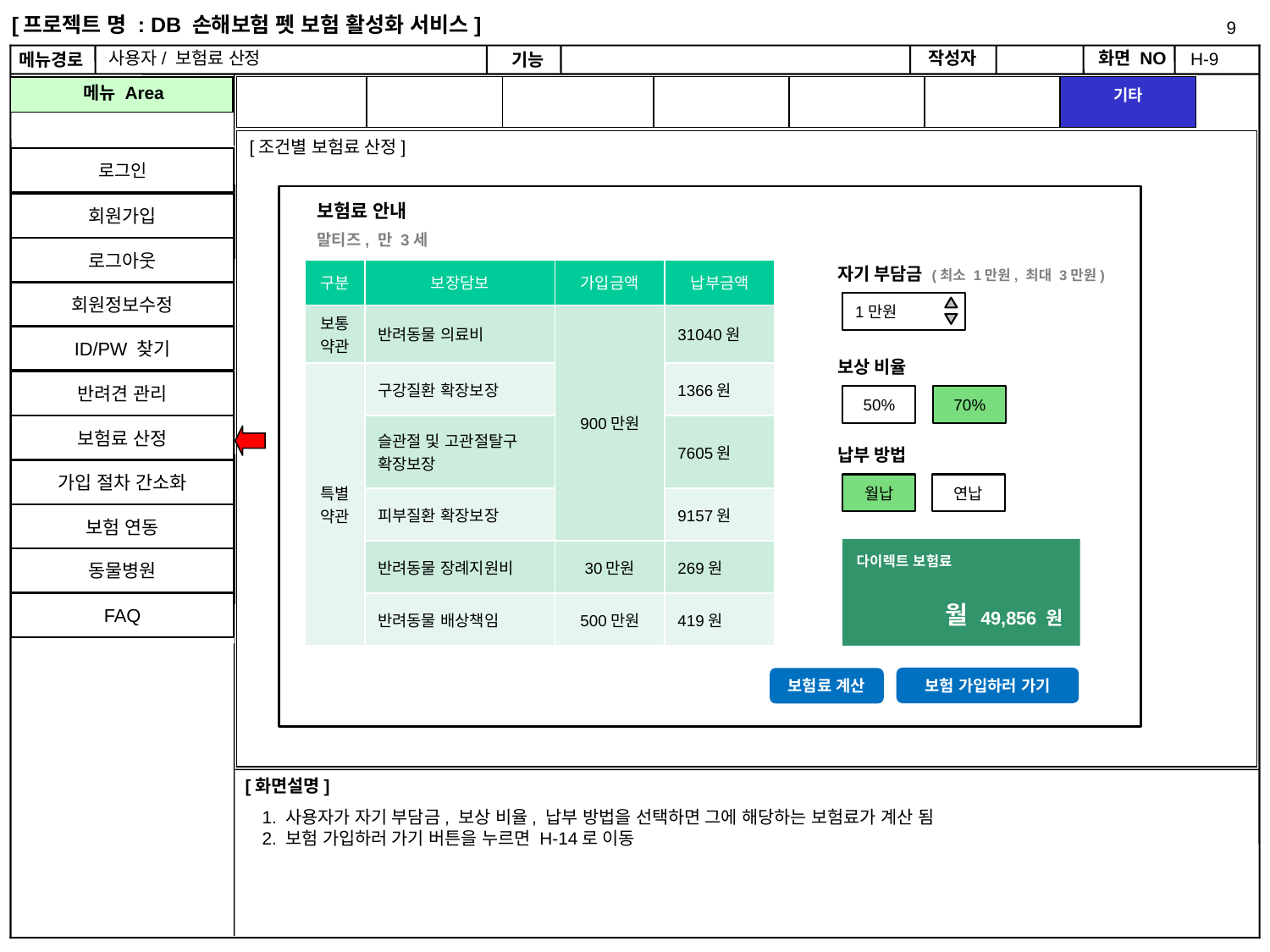

[프로젝트 명 : DB 손해보험 펫 보험 활성화 서비스]
9
사용자/ 보험료 산정
H-9

[조건별 보험료 산정]

로그인

보험료 안내
회원가입
말티즈, 만 3세
로그아웃
자기 부담금 (최소 1만원, 최대 3만원)
| 구분 | 보장담보 | 가입금액 | 납부금액 |
| --- | --- | --- | --- |
| 보통 약관 | 반려동물 의료비 | 900만원 | 31040원 |
| 특별 약관 | 구강질환 확장보장 |  | 1366원 |
|  | 슬관절 및 고관절탈구 확장보장 |  | 7605원 |
|  | 피부질환 확장보장 |  | 9157원 |
|  | 반려동물 장례지원비 | 30만원 | 269원 |
|  | 반려동물 배상책임 | 500만원 | 419원 |
회원정보수정
1만원

ID/PW 찾기
보상 비율
반려견 관리
70%
50%

보험료 산정

납부 방법
가입 절차 간소화
월납
연납
보험 연동

다이렉트 보험료
동물병원
FAQ
월
49,856 원
보험 가입하러 가기
보험료 계산
1. 사용자가 자기 부담금, 보상 비율, 납부 방법을 선택하면 그에 해당하는 보험료가 계산 됨
2. 보험 가입하러 가기 버튼을 누르면 H-14로 이동